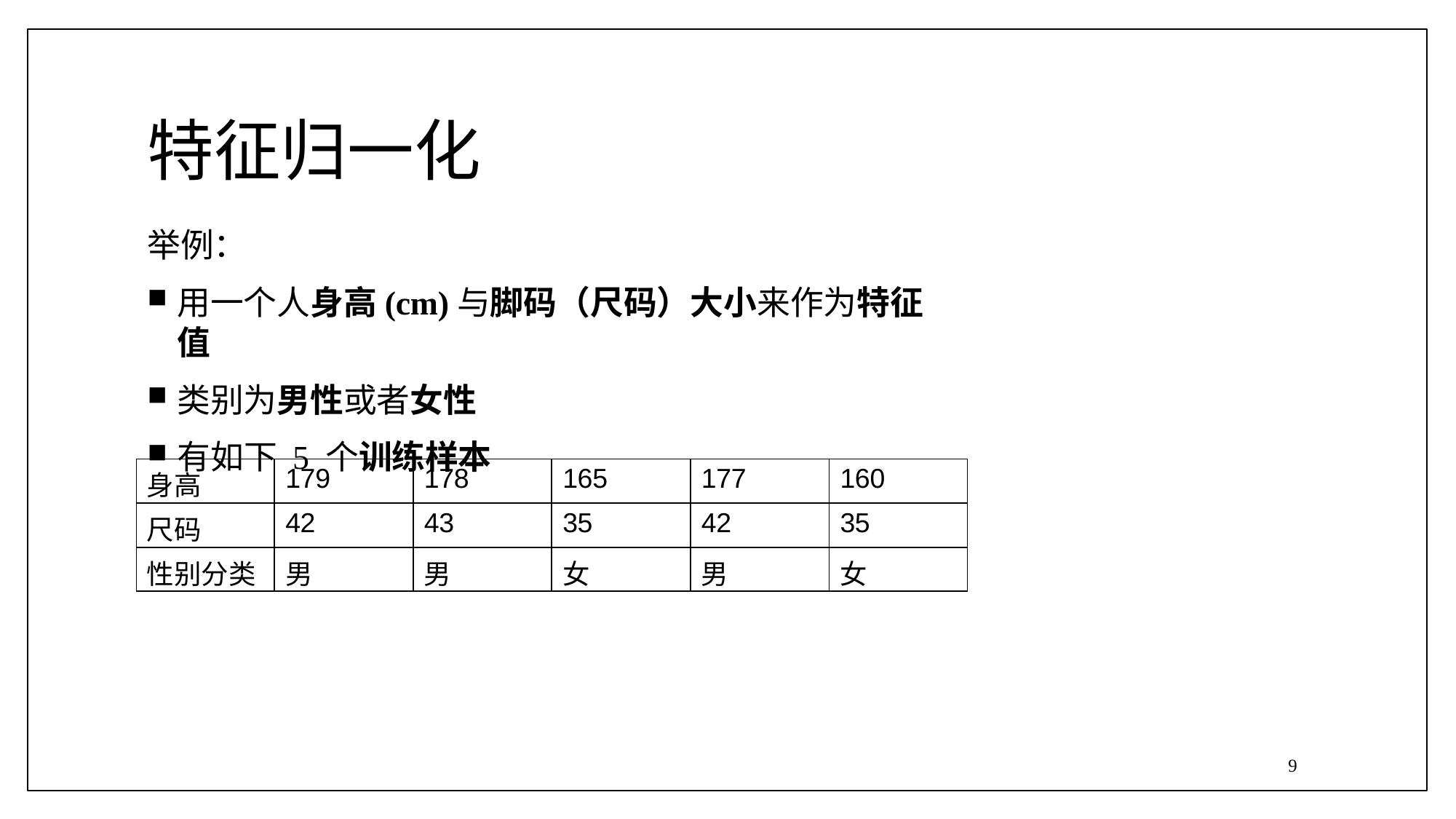

# 特征归一化
举例：
用一个人身高(cm)与脚码（尺码）大小来作为特征值
类别为男性或者女性
有如下 5 个训练样本
| 身高 | 179 | 178 | 165 | 177 | 160 |
| --- | --- | --- | --- | --- | --- |
| 尺码 | 42 | 43 | 35 | 42 | 35 |
| 性别分类 | 男 | 男 | 女 | 男 | 女 |
9